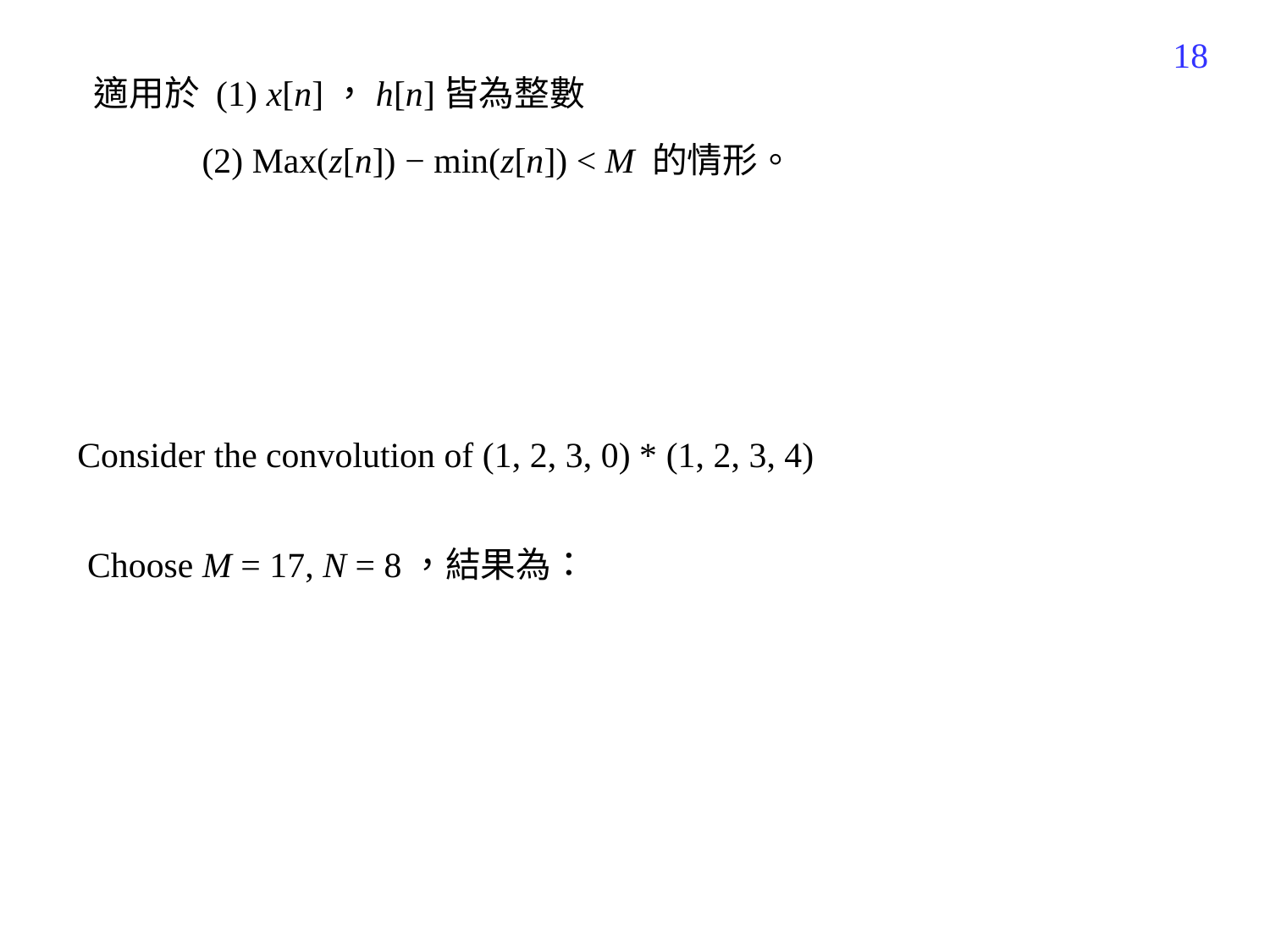

18
 適用於 (1) x[n]，h[n]皆為整數
              (2) Max(z[n]) − min(z[n]) < M 的情形。
Consider the convolution of (1, 2, 3, 0) * (1, 2, 3, 4)
Choose M = 17, N = 8，結果為：